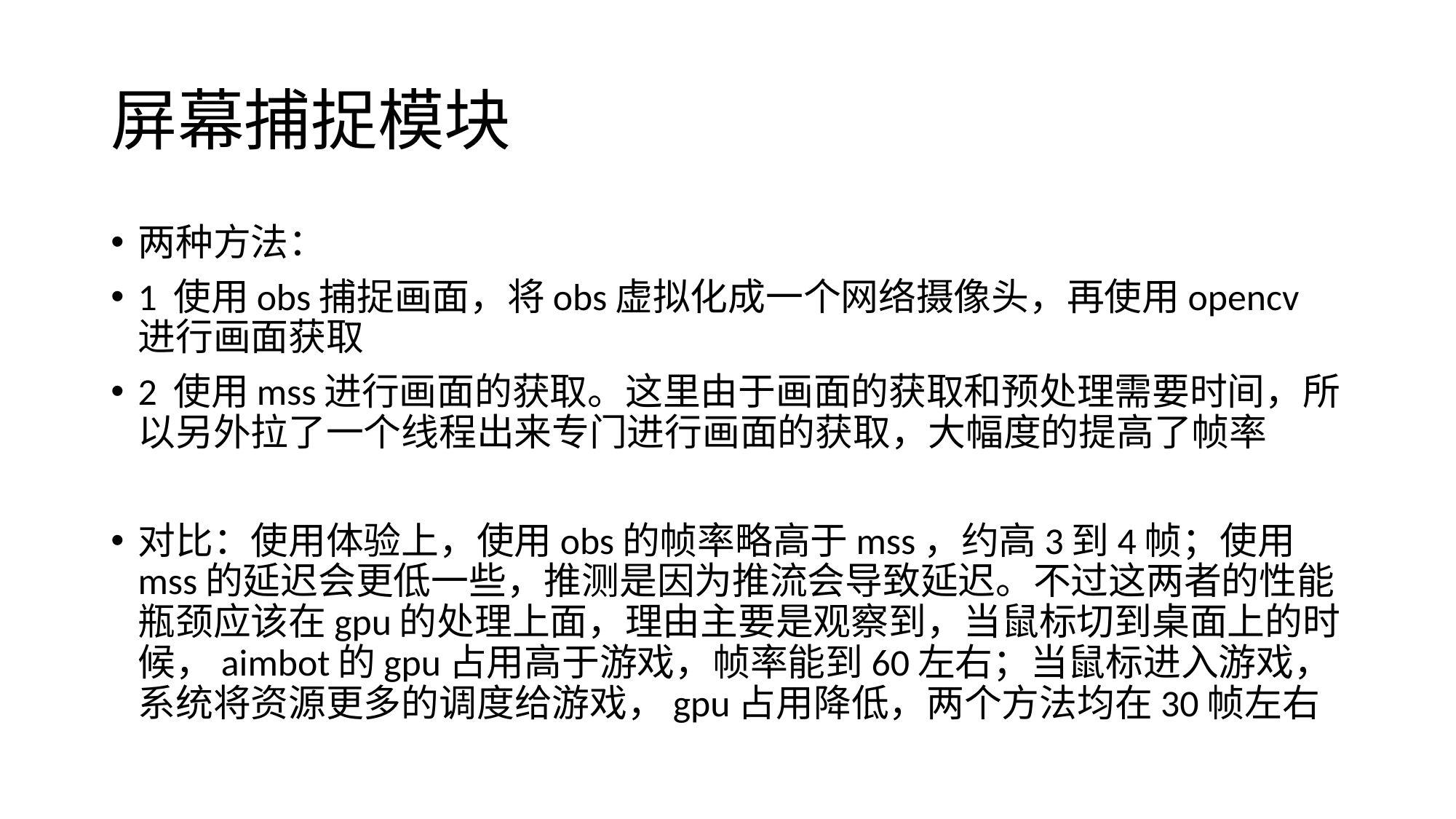

# 屏幕捕捉模块
两种方法：
1 使用obs捕捉画面，将obs虚拟化成一个网络摄像头，再使用opencv进行画面获取
2 使用mss进行画面的获取。这里由于画面的获取和预处理需要时间，所以另外拉了一个线程出来专门进行画面的获取，大幅度的提高了帧率

对比：使用体验上，使用obs的帧率略高于mss，约高3到4帧；使用mss的延迟会更低一些，推测是因为推流会导致延迟。不过这两者的性能瓶颈应该在gpu的处理上面，理由主要是观察到，当鼠标切到桌面上的时候，aimbot的gpu占用高于游戏，帧率能到60左右；当鼠标进入游戏，系统将资源更多的调度给游戏，gpu占用降低，两个方法均在30帧左右